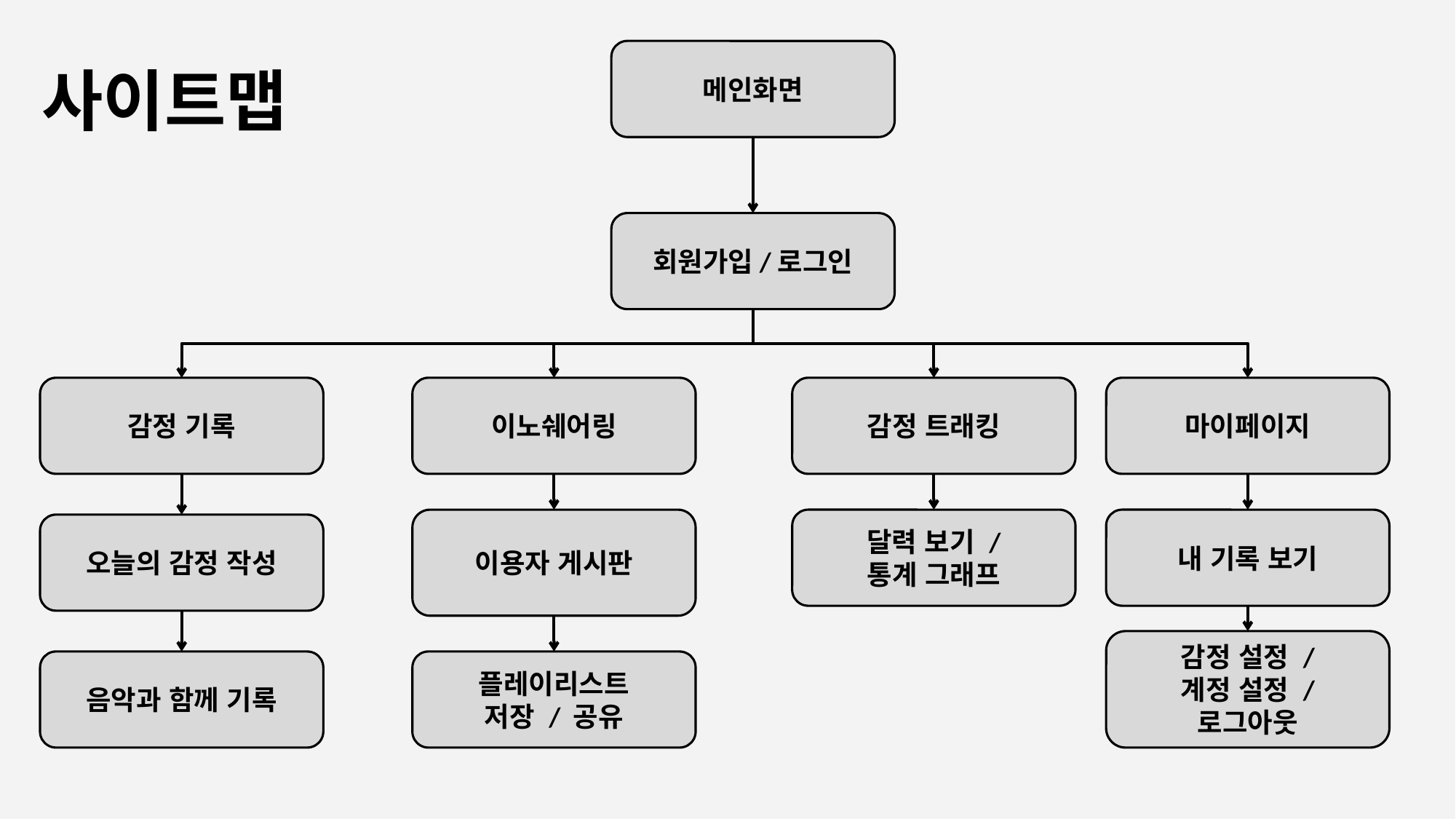

사이트맵
메인화면
회원가입/로그인
감정 기록
이노쉐어링
감정 트래킹
마이페이지
이용자 게시판
달력 보기 /
통계 그래프
내 기록 보기
오늘의 감정 작성
감정 설정 /
계정 설정 /
로그아웃
음악과 함께 기록
플레이리스트
저장 / 공유